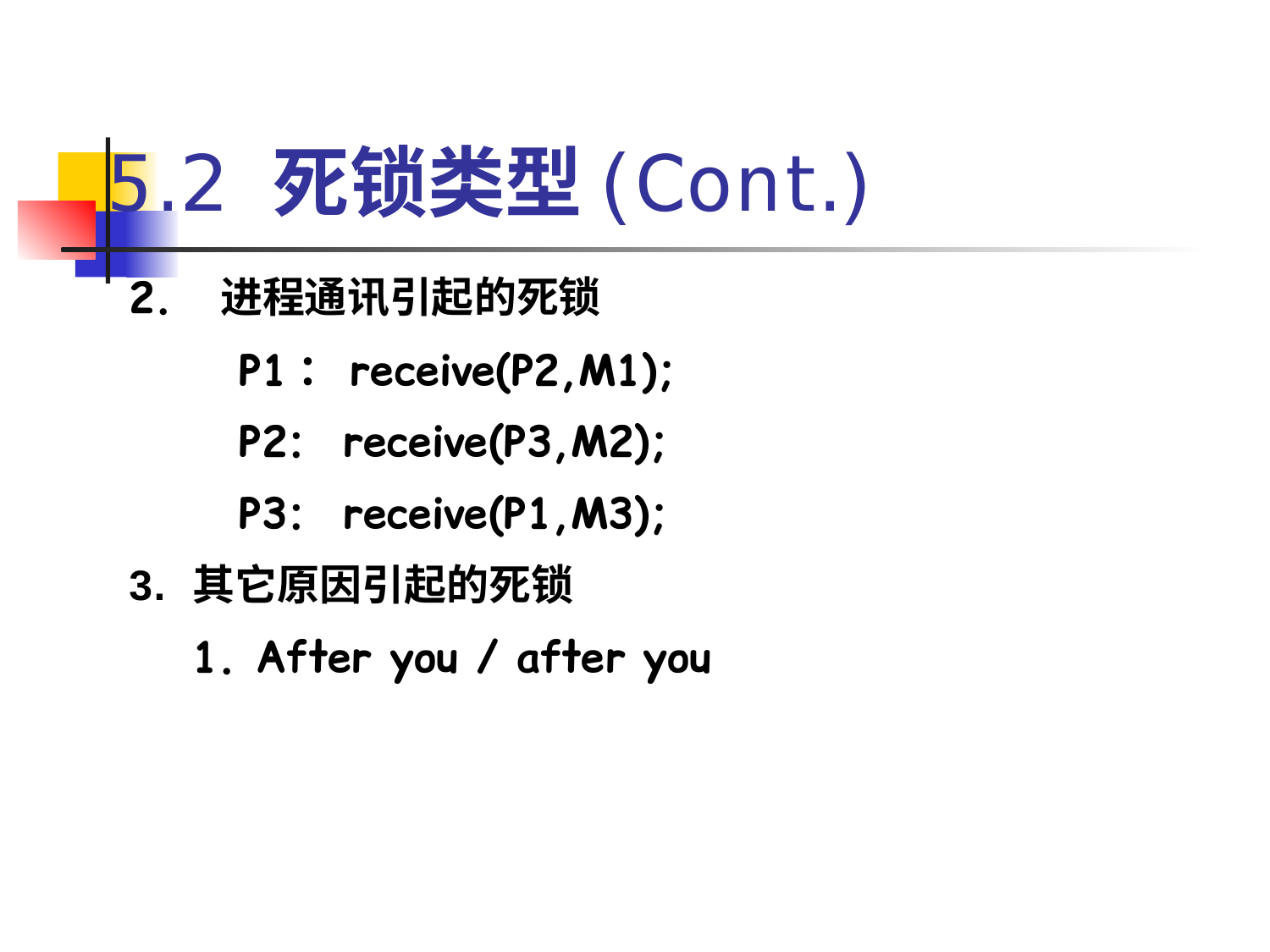

# 5.2 死锁类型(Cont.)
2.  进程通讯引起的死锁
      P1：receive(P2,M1);
      P2:  receive(P3,M2);
      P3:  receive(P1,M3);
其它原因引起的死锁
After you / after you